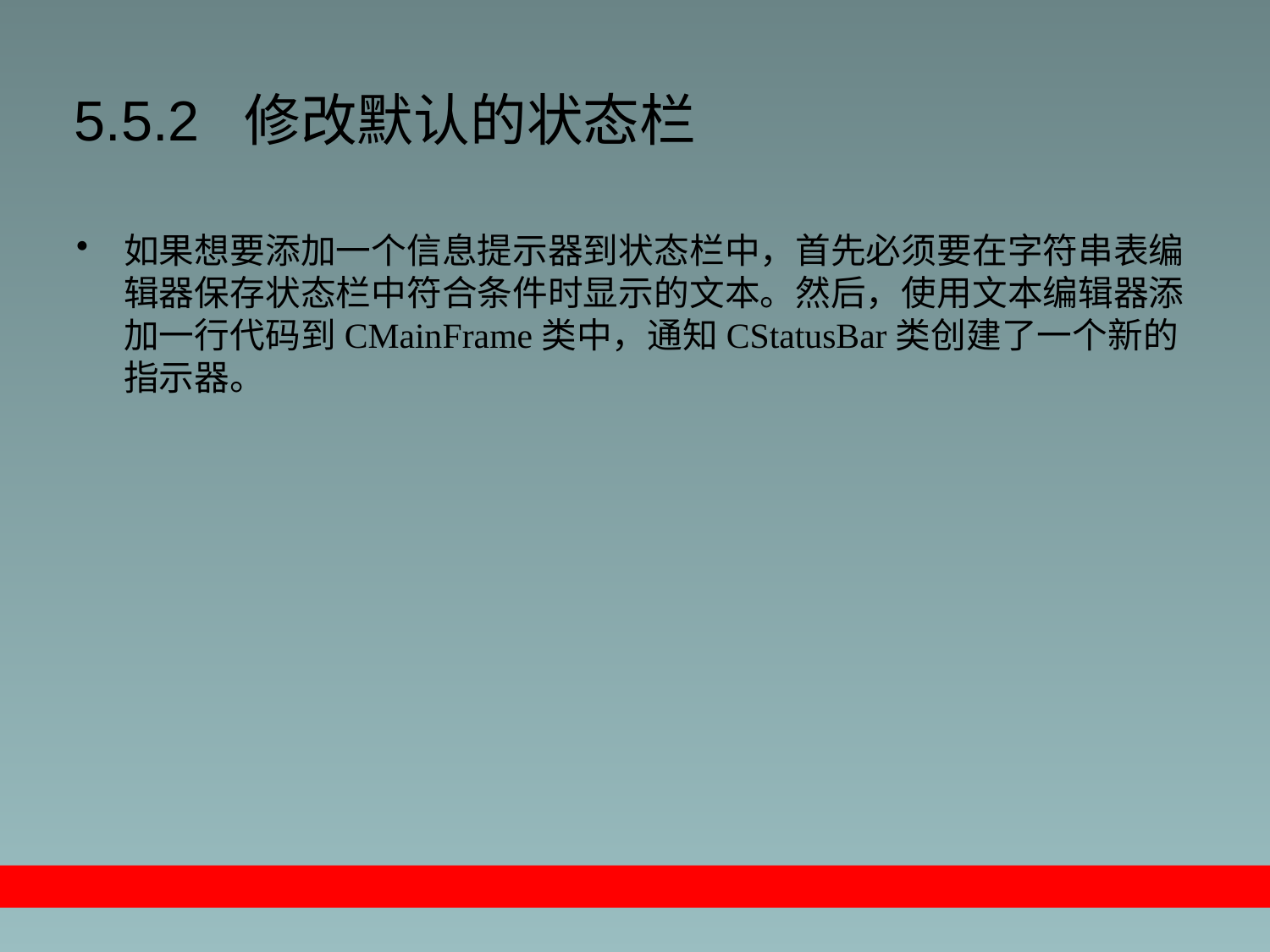

# 5.5.2  修改默认的状态栏
如果想要添加一个信息提示器到状态栏中，首先必须要在字符串表编辑器保存状态栏中符合条件时显示的文本。然后，使用文本编辑器添加一行代码到CMainFrame类中，通知CStatusBar类创建了一个新的指示器。